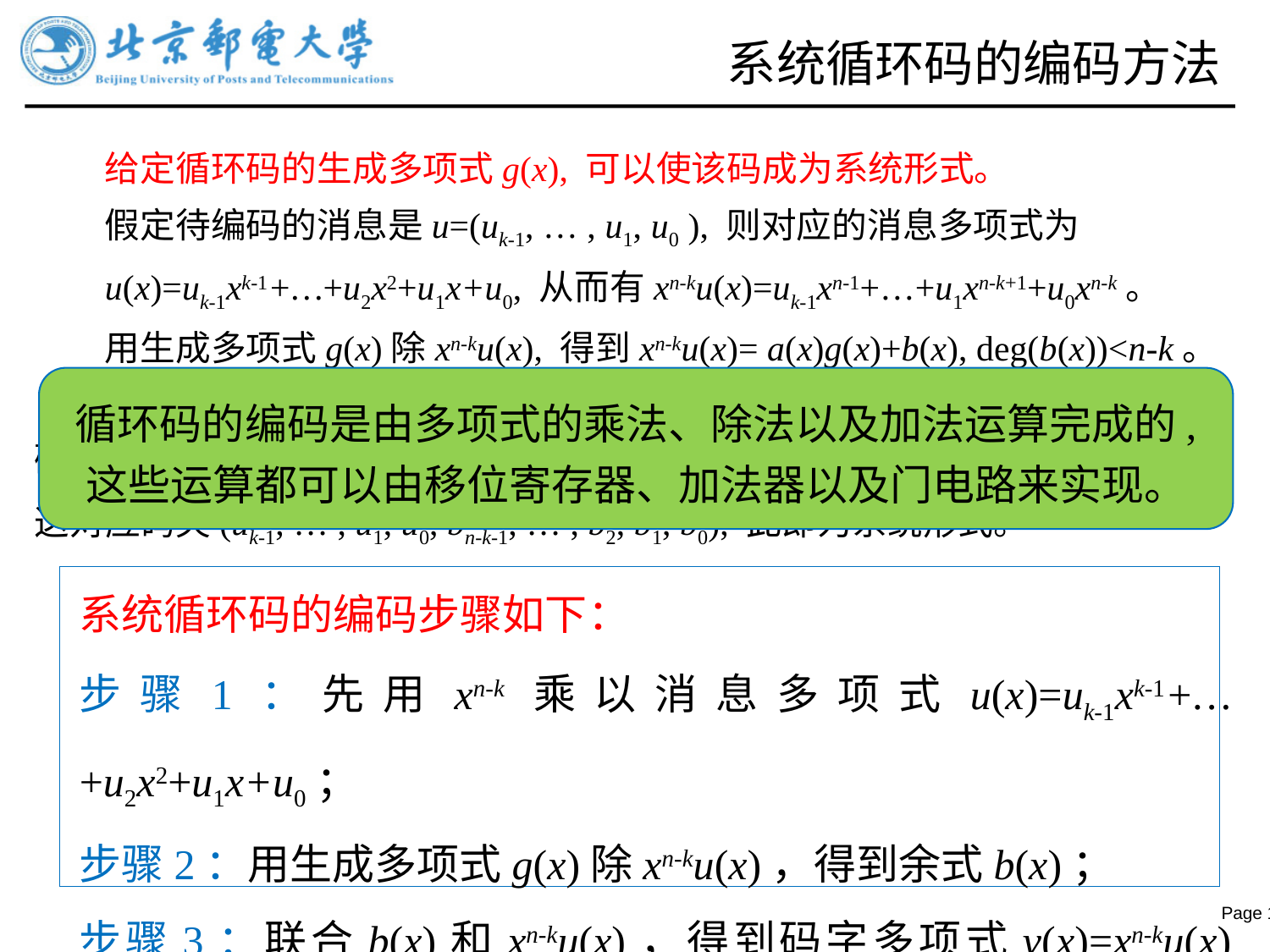

# 系统循环码的编码方法
给定循环码的生成多项式g(x), 可以使该码成为系统形式。
假定待编码的消息是u=(uk-1, … , u1, u0 ), 则对应的消息多项式为
u(x)=uk-1xk-1+…+u2x2+u1x+u0, 从而有xn-ku(x)=uk-1xn-1+…+u1xn-k+1+u0xn-k。
用生成多项式g(x)除xn-ku(x), 得到xn-ku(x)= a(x)g(x)+b(x), deg(b(x))<n-k。
于是xn-ku(x)+b(x)=a(x)g(x), 即xn-ku(x)+ b(x)是g(x)的倍式, 因而是C的码字多项式,  xn-ku(x)+b(x)=uk-1xn-1+…+u1xn-k+1+ u0xn-k+bn-k-1xn-k-1+…+b2x2+b1x+b0 , 这对应码矢(uk-1, … , u1, u0, bn-k-1, … , b2, b1, b0), 此即为系统形式。
循环码的编码是由多项式的乘法、除法以及加法运算完成的, 这些运算都可以由移位寄存器、加法器以及门电路来实现。
系统循环码的编码步骤如下：
步骤1：先用xn-k乘以消息多项式u(x)=uk-1xk-1+…+u2x2+u1x+u0；
步骤2：用生成多项式g(x)除xn-ku(x)，得到余式b(x)；
步骤3：联合b(x)和xn-ku(x)，得到码字多项式v(x)=xn-ku(x)+b(x)。